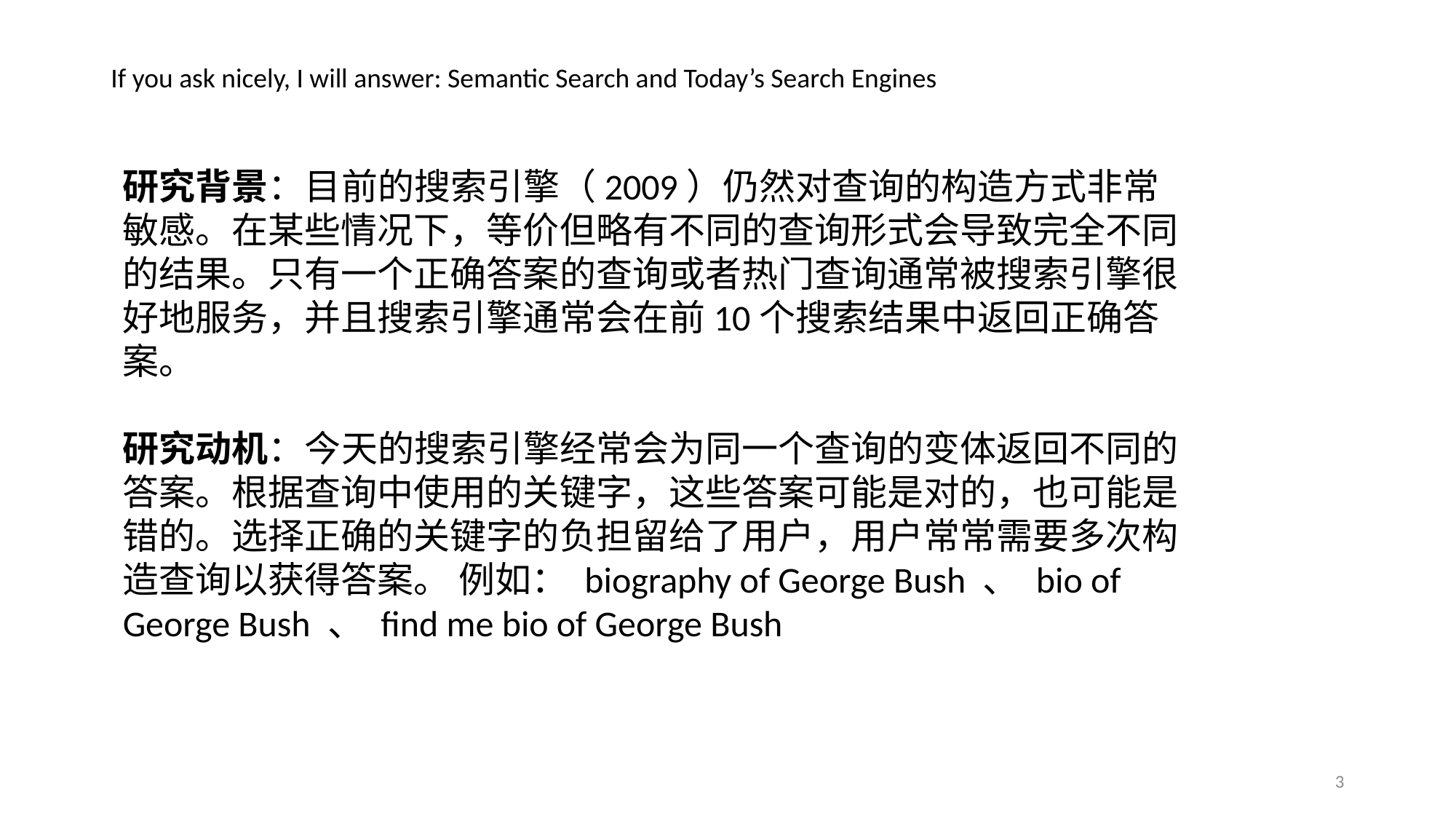

# If you ask nicely, I will answer: Semantic Search and Today’s Search Engines
研究背景：目前的搜索引擎（2009）仍然对查询的构造方式非常敏感。在某些情况下，等价但略有不同的查询形式会导致完全不同的结果。只有一个正确答案的查询或者热门查询通常被搜索引擎很好地服务，并且搜索引擎通常会在前10个搜索结果中返回正确答案。

研究动机：今天的搜索引擎经常会为同一个查询的变体返回不同的答案。根据查询中使用的关键字，这些答案可能是对的，也可能是错的。选择正确的关键字的负担留给了用户，用户常常需要多次构造查询以获得答案。 例如： biography of George Bush 、 bio of George Bush 、 find me bio of George Bush

3